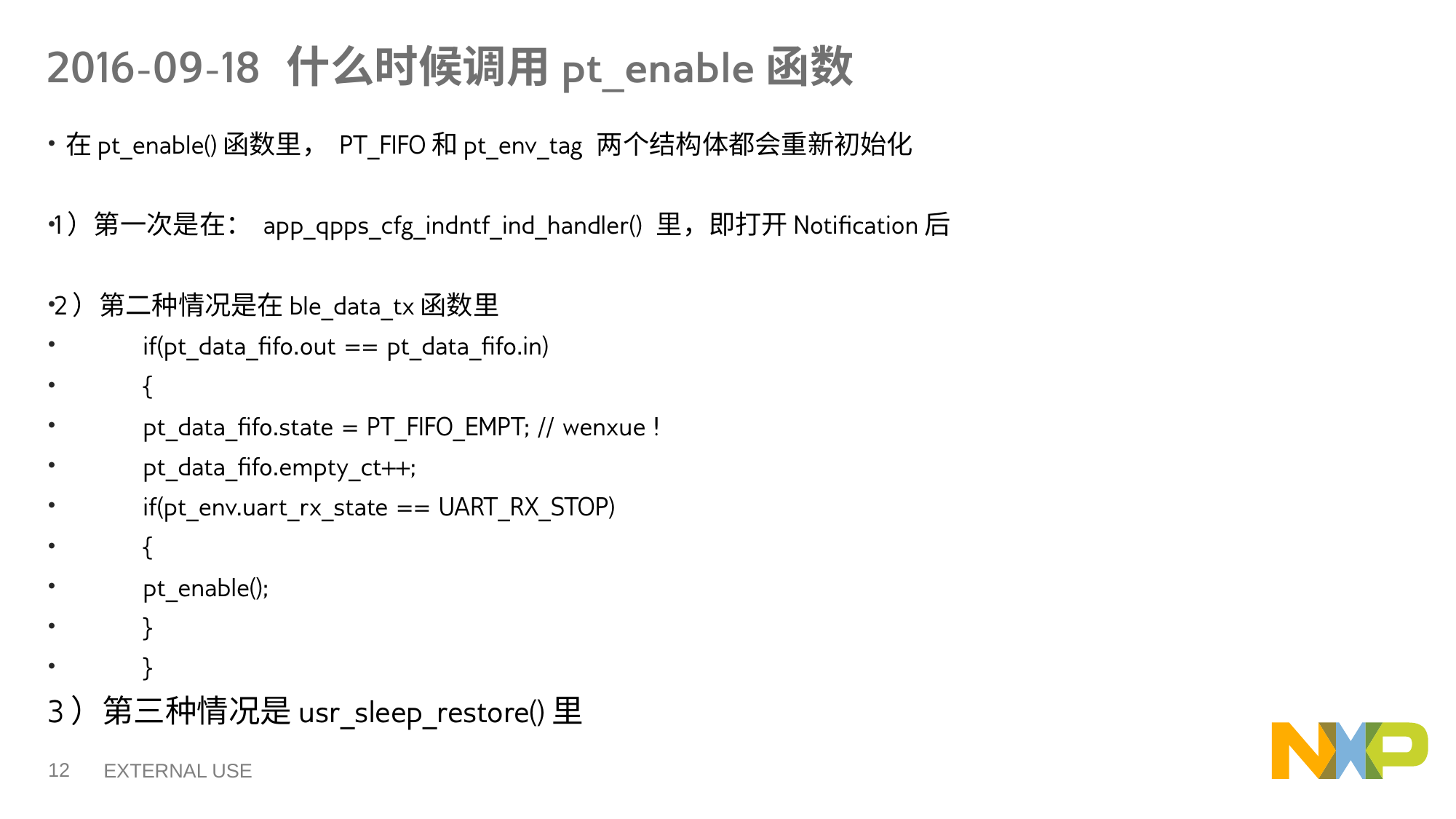

# 2016-09-18 什么时候调用pt_enable函数
 在pt_enable()函数里， PT_FIFO和pt_env_tag 两个结构体都会重新初始化

1）第一次是在： app_qpps_cfg_indntf_ind_handler() 里，即打开Notification后

2）第二种情况是在ble_data_tx函数里
	if(pt_data_fifo.out == pt_data_fifo.in)
	{
		pt_data_fifo.state = PT_FIFO_EMPT; // wenxue !
		pt_data_fifo.empty_ct++;
		if(pt_env.uart_rx_state == UART_RX_STOP)
		{
			pt_enable();
		}
	}
3）第三种情况是usr_sleep_restore()里